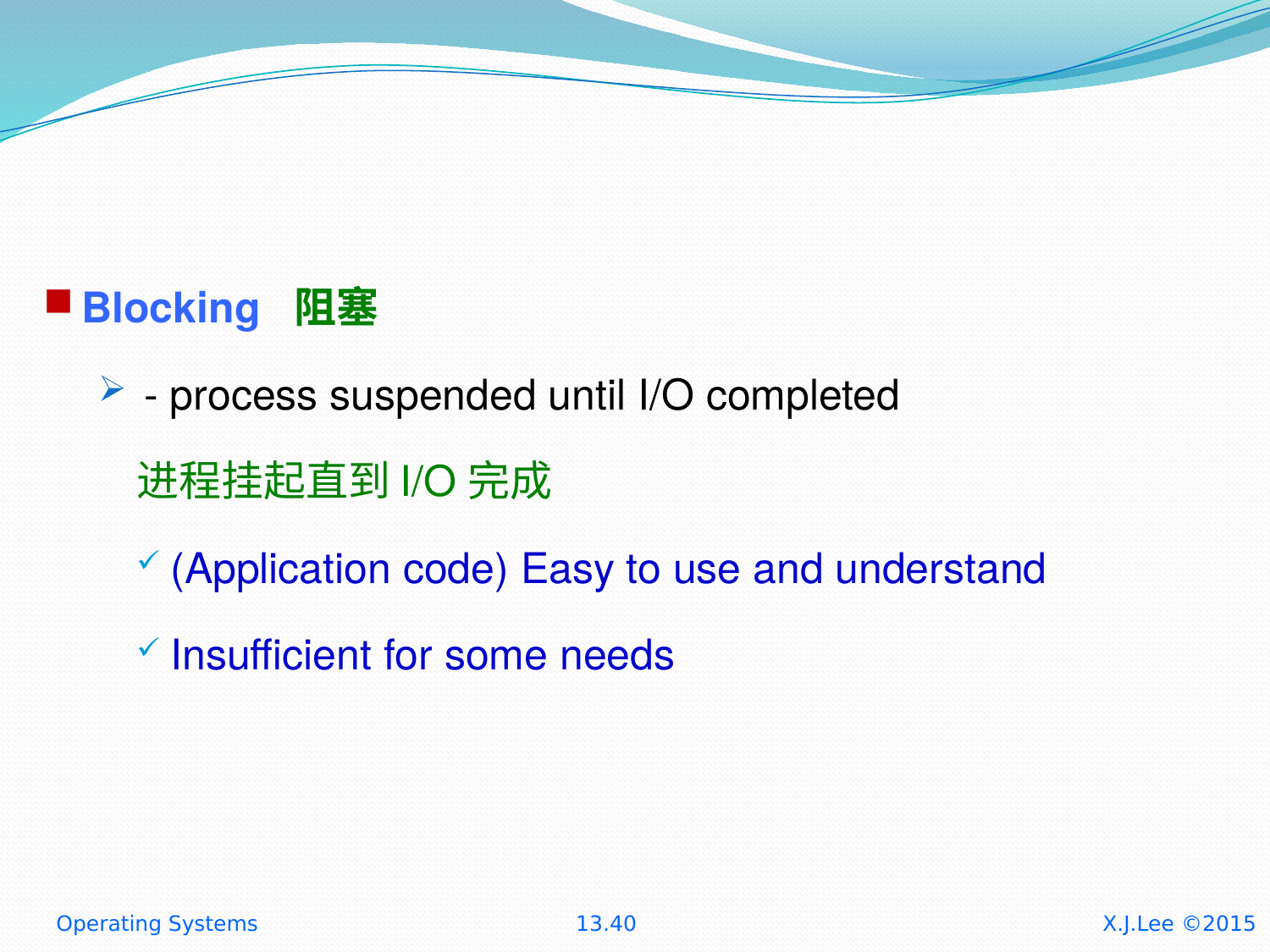

#
Blocking  阻塞
 - process suspended until I/O completed
进程挂起直到I/O完成
(Application code) Easy to use and understand
Insufficient for some needs
Operating Systems
13.40
X.J.Lee ©2015